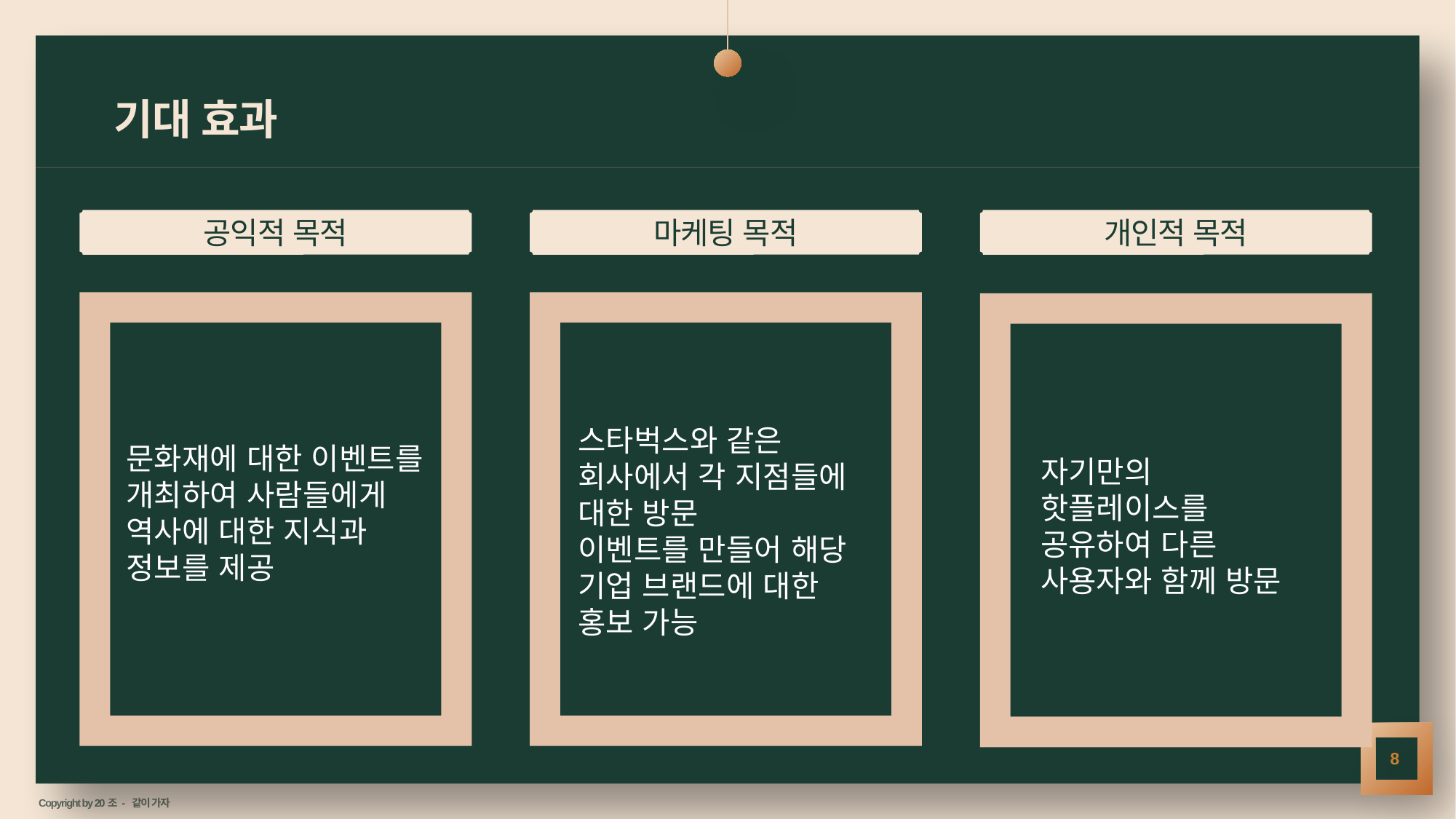

# 기대 효과
공익적 목적
마케팅 목적
개인적 목적

스타벅스와 같은 회사에서 각 지점들에 대한 방문
이벤트를 만들어 해당
기업 브랜드에 대한 홍보 가능

문화재에 대한 이벤트를
개최하여 사람들에게
역사에 대한 지식과 정보를 제공

자기만의 핫플레이스를 공유하여 다른 사용자와 함께 방문

8
 Copyright by 20조 -  같이 가자